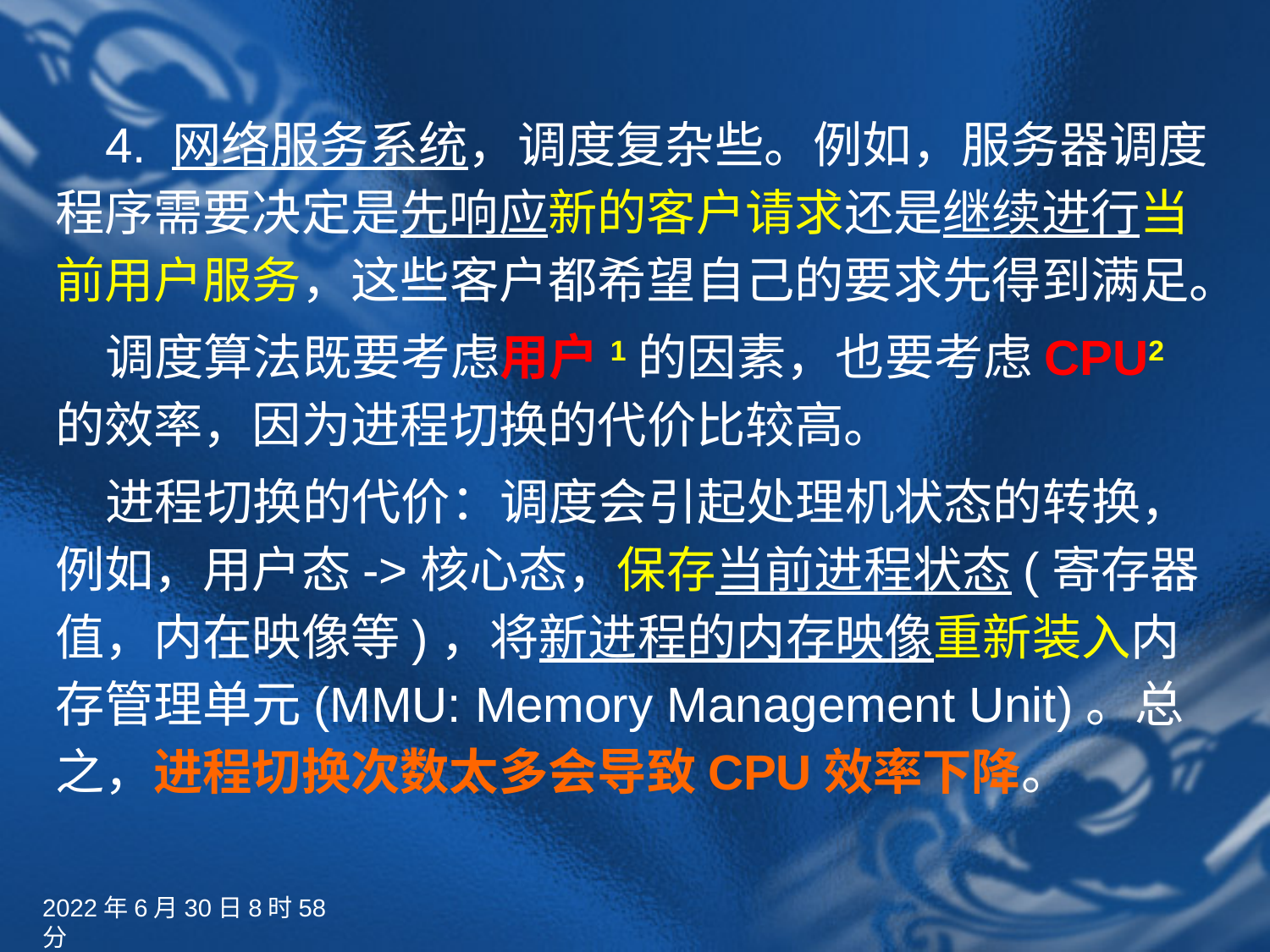

4. 网络服务系统，调度复杂些。例如，服务器调度程序需要决定是先响应新的客户请求还是继续进行当前用户服务，这些客户都希望自己的要求先得到满足。
调度算法既要考虑用户1的因素，也要考虑CPU2的效率，因为进程切换的代价比较高。
进程切换的代价：调度会引起处理机状态的转换，例如，用户态->核心态，保存当前进程状态(寄存器值，内在映像等)，将新进程的内存映像重新装入内存管理单元(MMU: Memory Management Unit)。总之，进程切换次数太多会导致CPU效率下降。
2022年6月30日8时58分